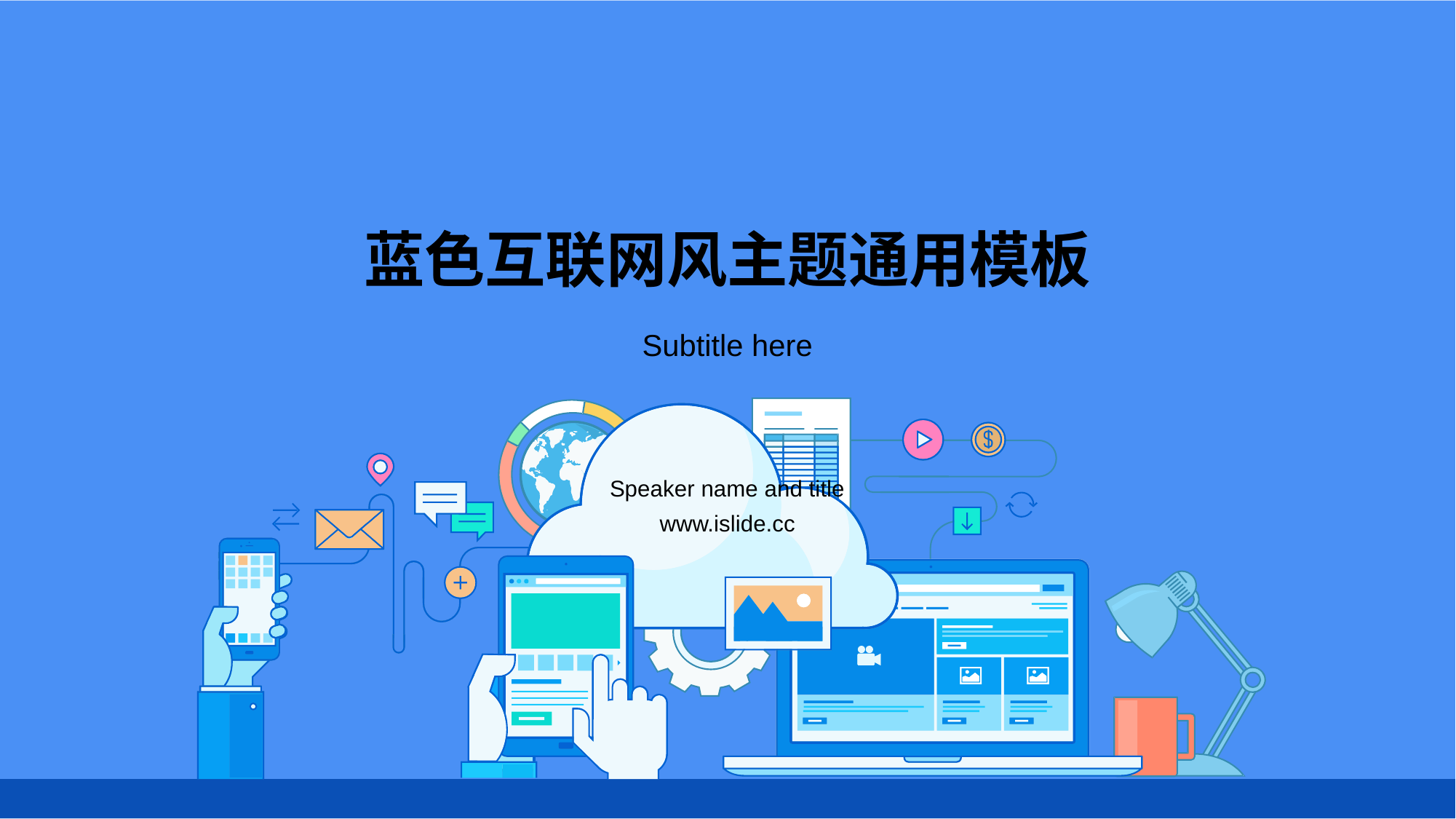

# 蓝色互联网风主题通用模板
Subtitle here
Speaker name and title
www.islide.cc